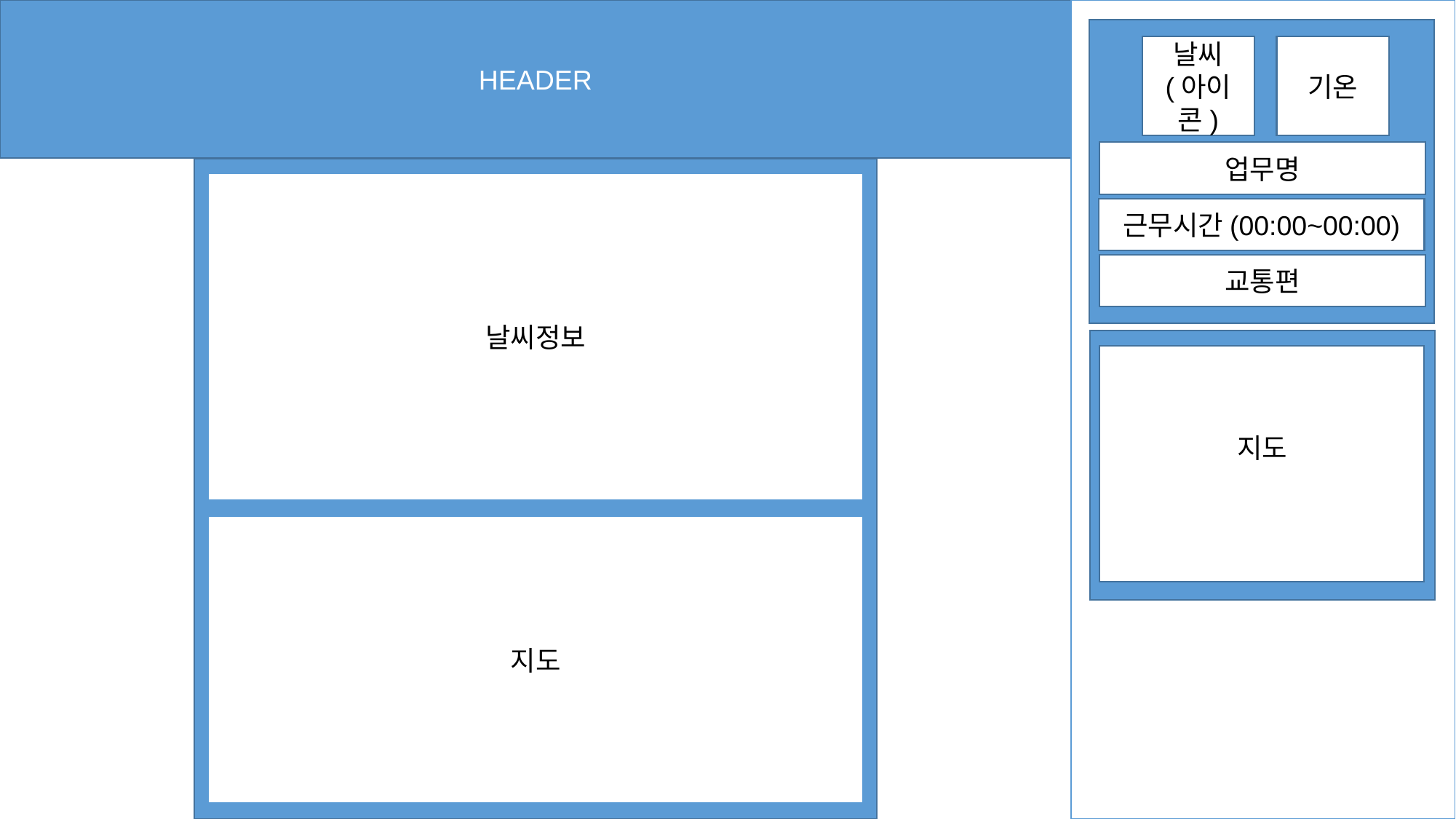

HEADER

날씨
(아이콘)

기온

업무명

날씨정보
근무시간(00:00~00:00)
교통편

지도

지도